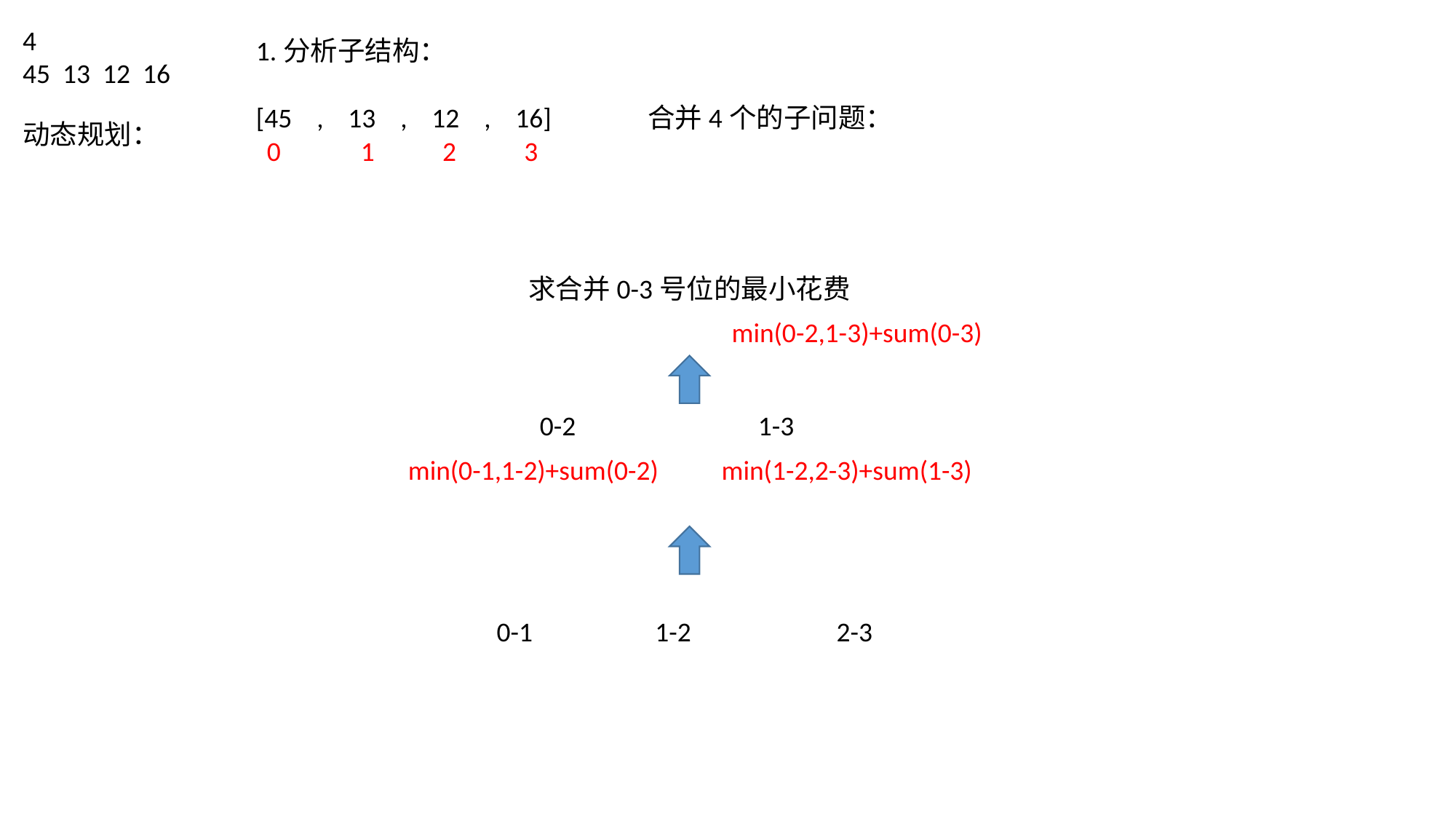

4
45  13  12  16
1.分析子结构：

[45    ,    13    ,    12    ,    16]
合并4个的子问题：
动态规划：
0             1           2           3
求合并0-3号位的最小花费
min(0-2,1-3)+sum(0-3)

0-2		1-3
min(0-1,1-2)+sum(0-2)
min(1-2,2-3)+sum(1-3)

0-1   	        1-2    	  2-3